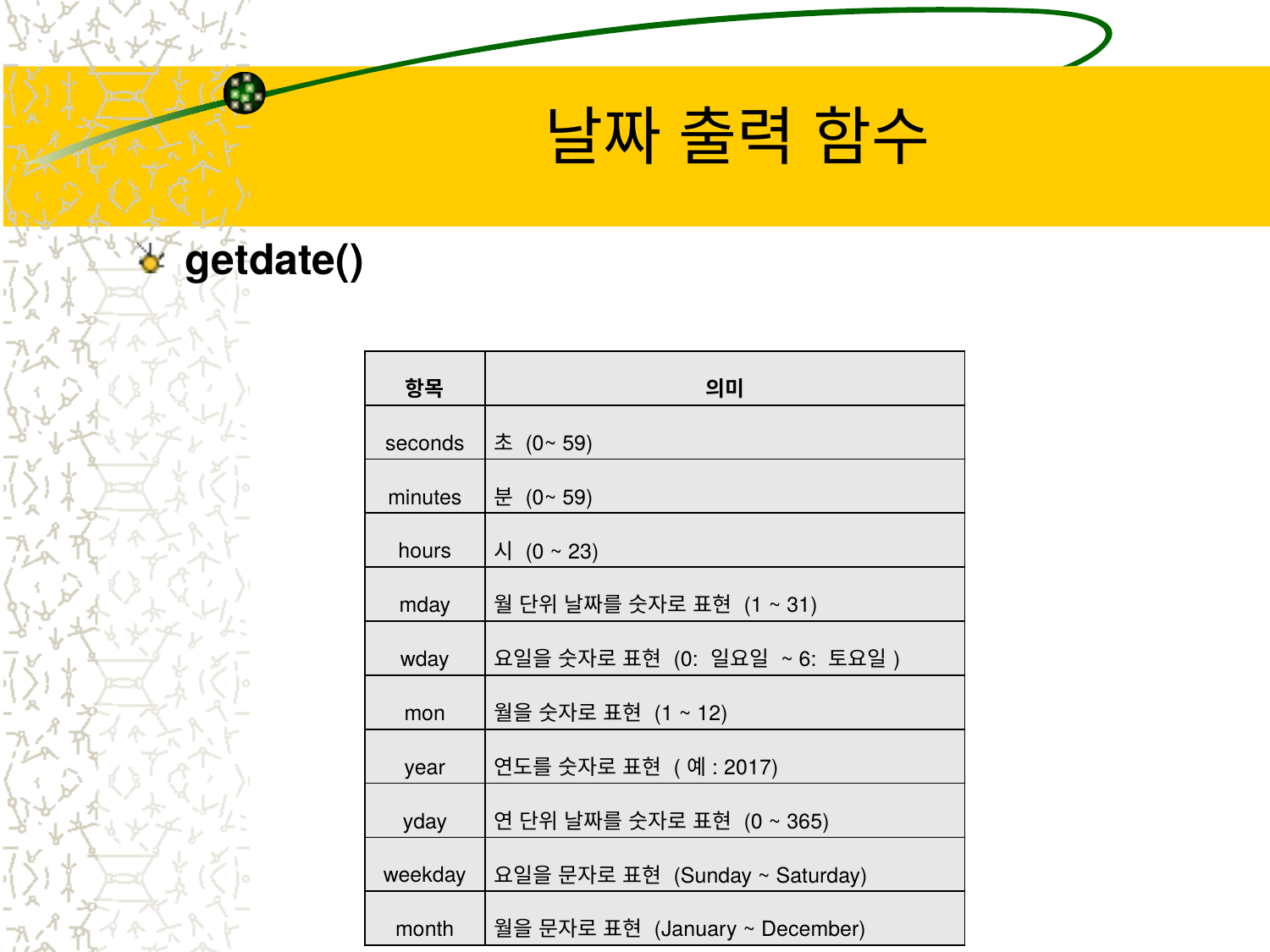

# 날짜 출력 함수
getdate()

| 항목 | 의미 |
| --- | --- |
| seconds | 초 (0~ 59) |
| minutes | 분 (0~ 59) |
| hours | 시 (0 ~ 23) |
| mday | 월 단위 날짜를 숫자로 표현 (1 ~ 31) |
| wday | 요일을 숫자로 표현 (0: 일요일 ~ 6: 토요일) |
| mon | 월을 숫자로 표현 (1 ~ 12) |
| year | 연도를 숫자로 표현 (예: 2017) |
| yday | 연 단위 날짜를 숫자로 표현 (0 ~ 365) |
| weekday | 요일을 문자로 표현 (Sunday ~ Saturday) |
| month | 월을 문자로 표현 (January ~ December) |